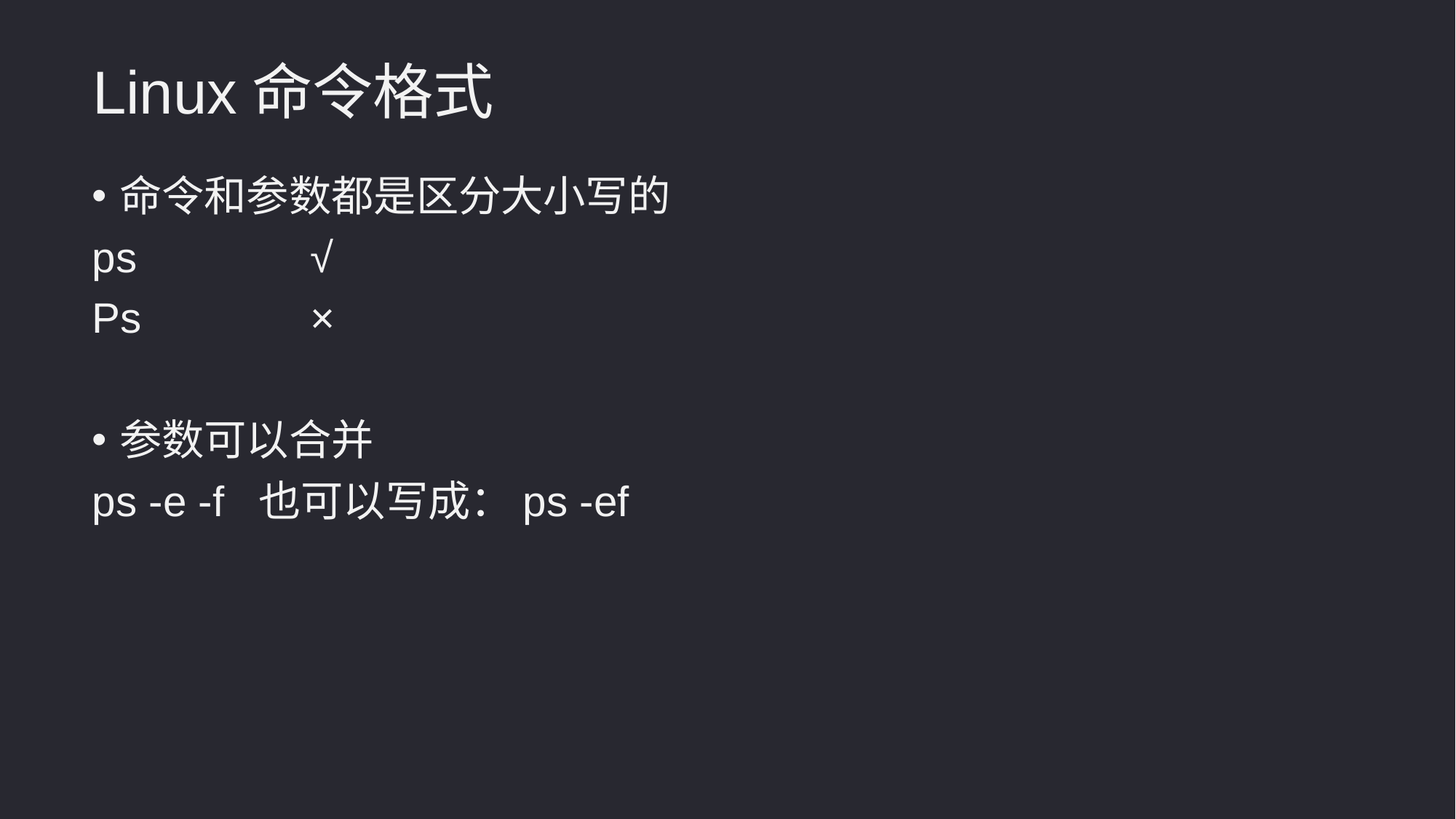

Linux命令格式
命令和参数都是区分大小写的
ps          	√
Ps         	×

参数可以合并
ps -e -f  也可以写成：ps -ef